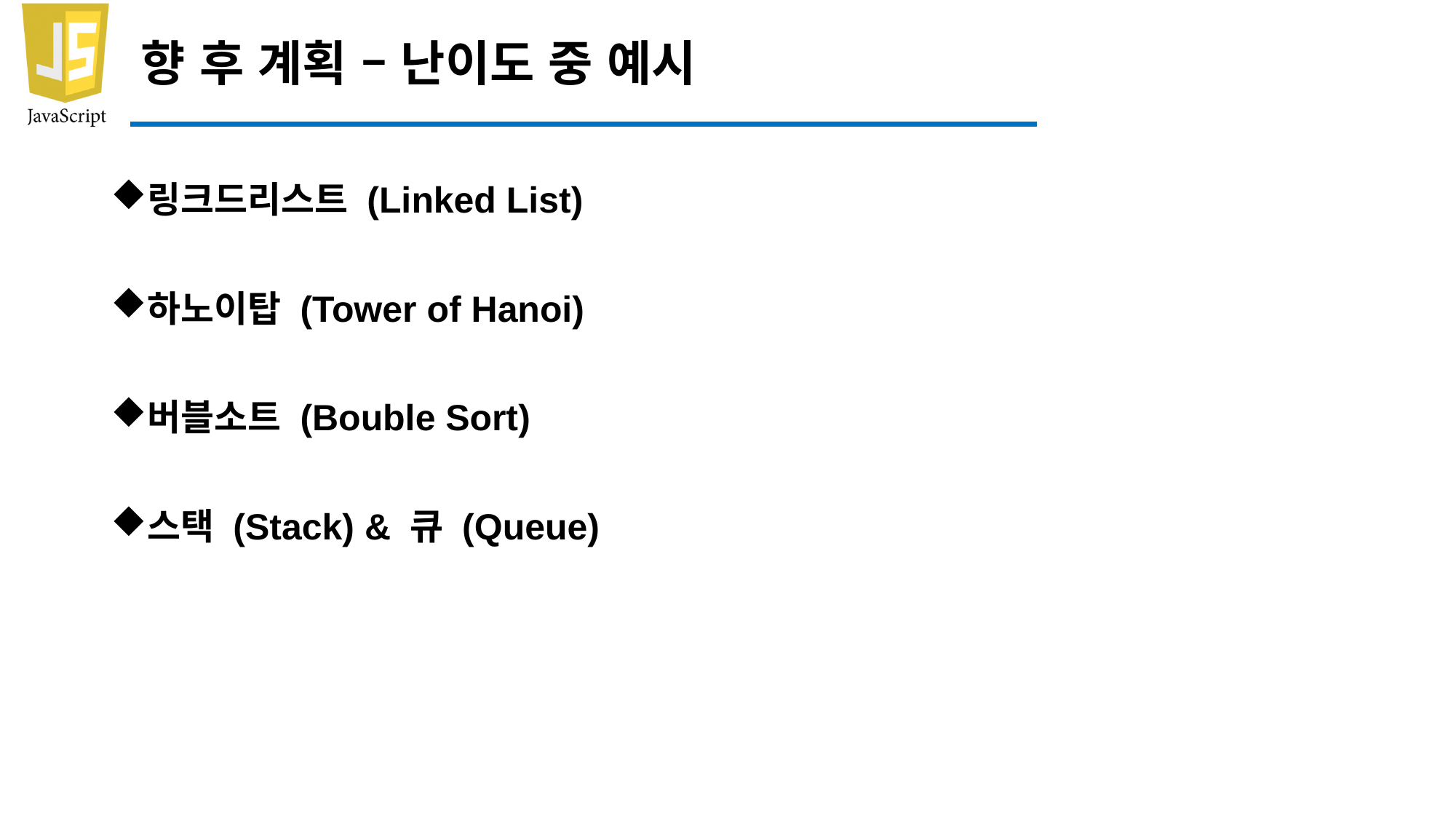

# 향 후 계획 – 난이도 중 예시
링크드리스트 (Linked List)

하노이탑 (Tower of Hanoi)

버블소트 (Bouble Sort)

스택 (Stack) & 큐 (Queue)